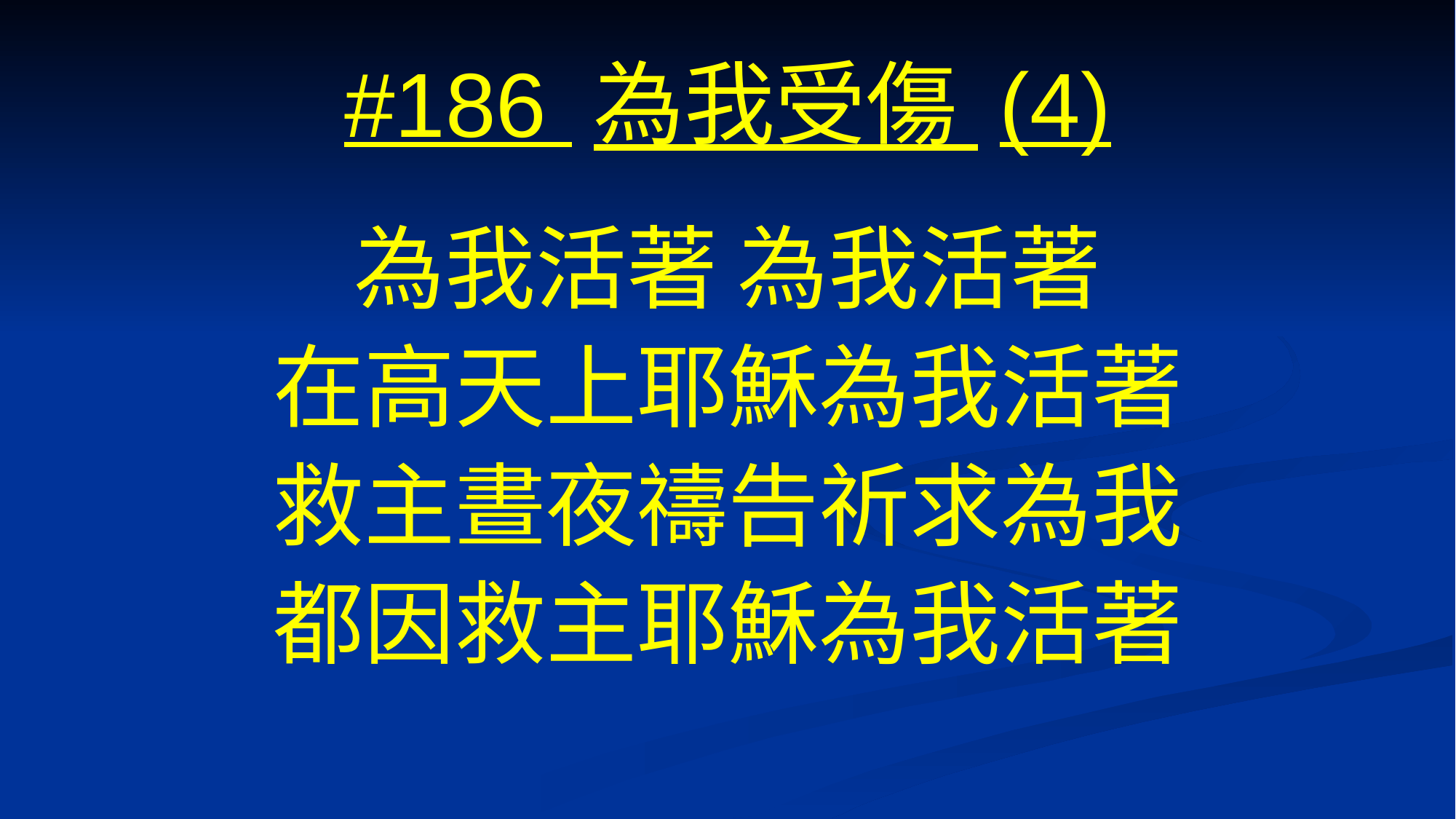

# #186 為我受傷 (4)
為我活著 為我活著
在高天上耶穌為我活著
救主晝夜禱告祈求為我
都因救主耶穌為我活著